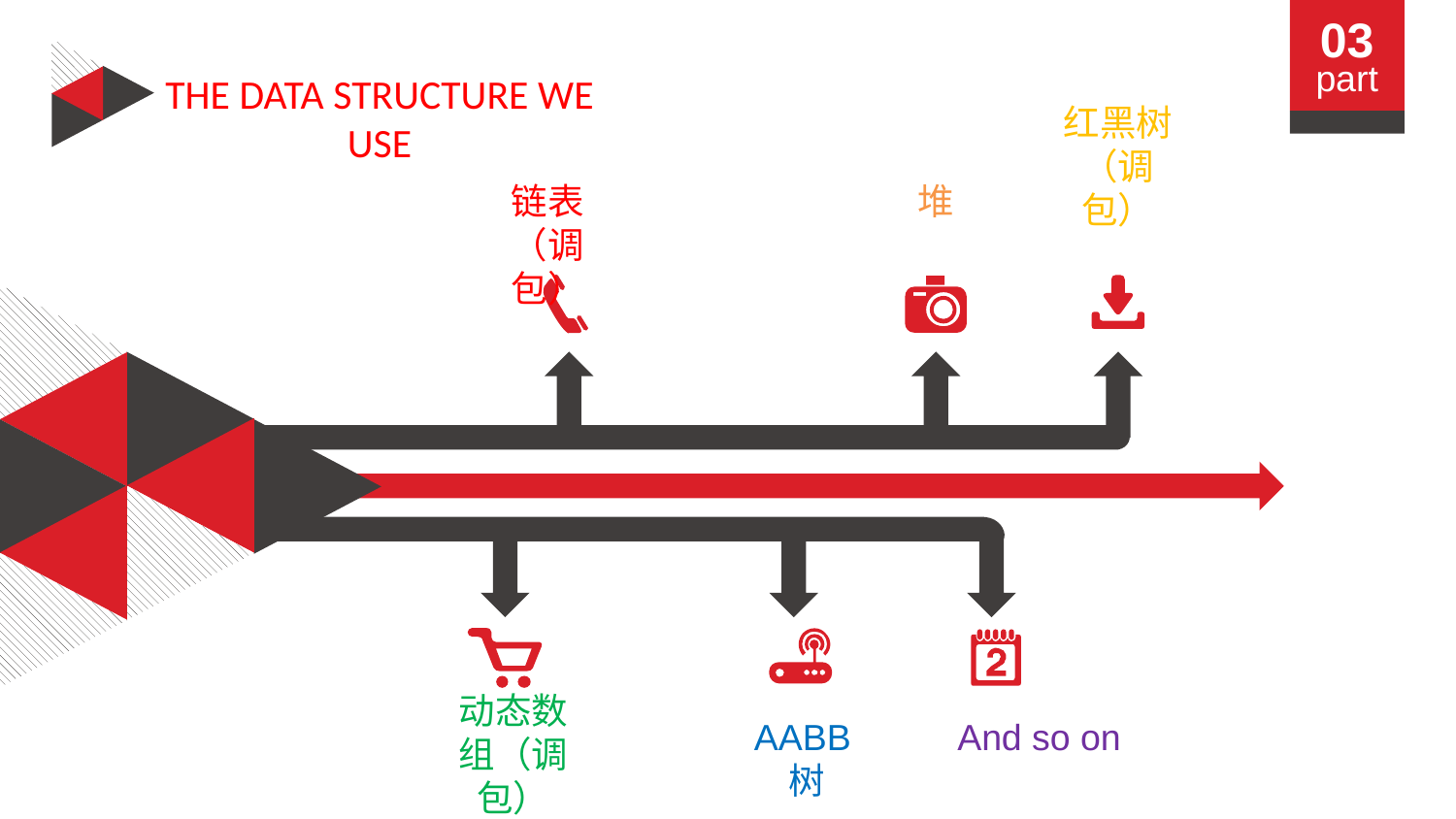

03
part

THE DATA STRUCTURE WE USE
红黑树（调包）
链表（调包）
堆

动态数组（调包）
AABB树
And so on